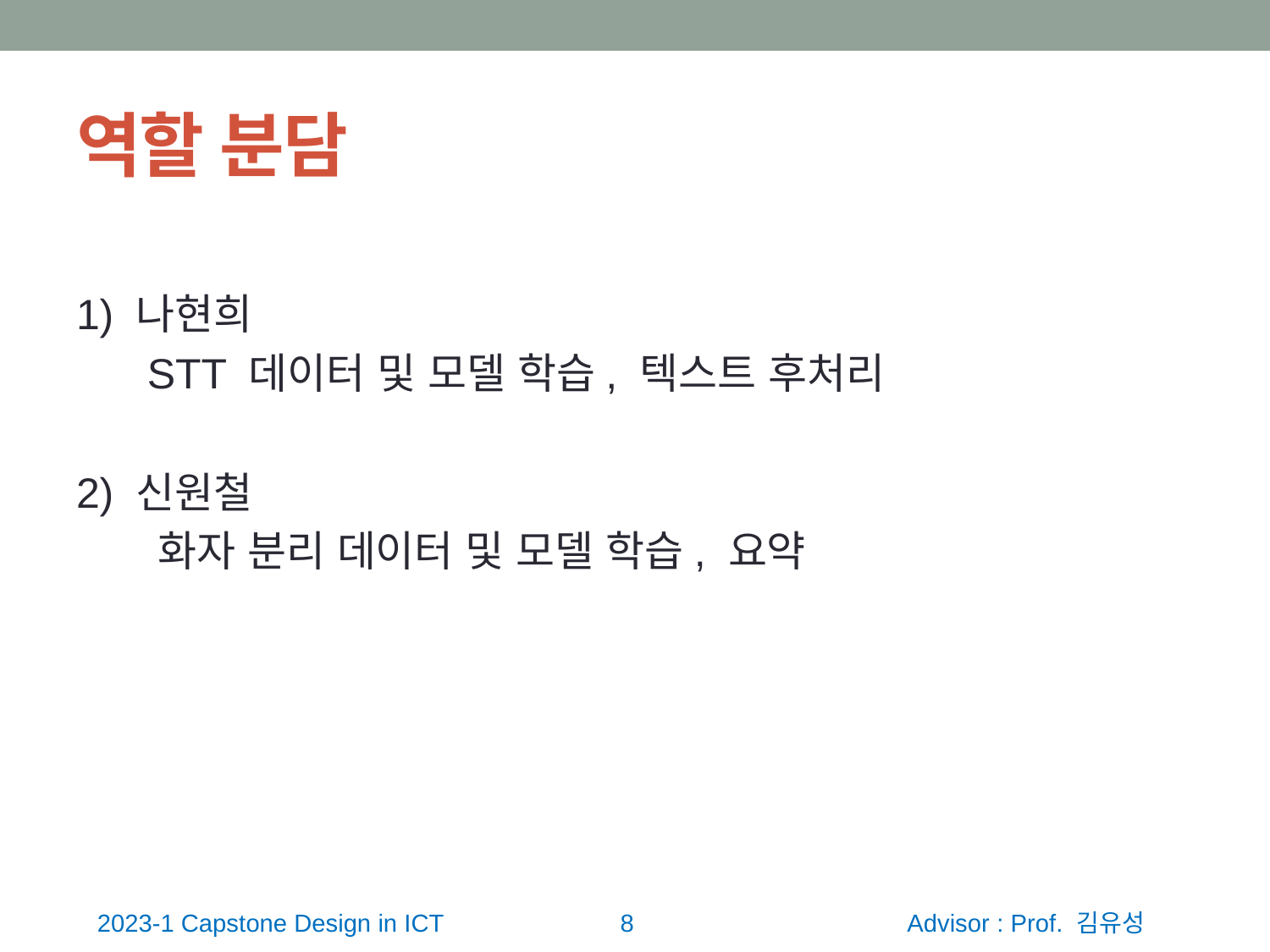

# 역할 분담

1) 나현희
      STT 데이터 및 모델 학습, 텍스트 후처리

2) 신원철
      화자 분리 데이터 및 모델 학습, 요약